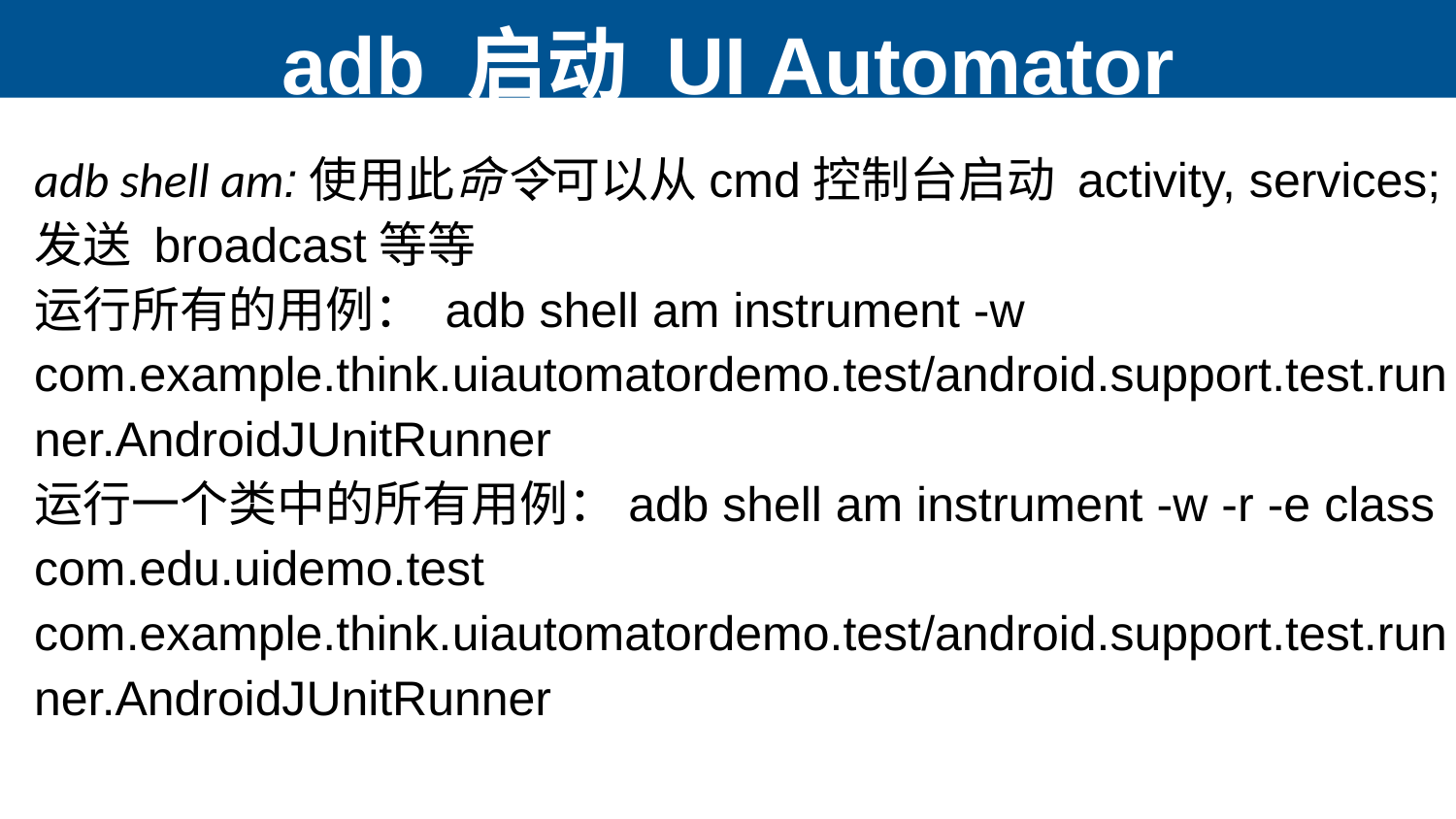

# adb 启动 UI Automator
adb shell am:使用此命令可以从cmd控制台启动 activity, services;发送 broadcast等等
运行所有的用例： adb shell am instrument -w com.example.think.uiautomatordemo.test/android.support.test.runner.AndroidJUnitRunner
运行一个类中的所有用例：adb shell am instrument -w -r -e class com.edu.uidemo.test com.example.think.uiautomatordemo.test/android.support.test.runner.AndroidJUnitRunner